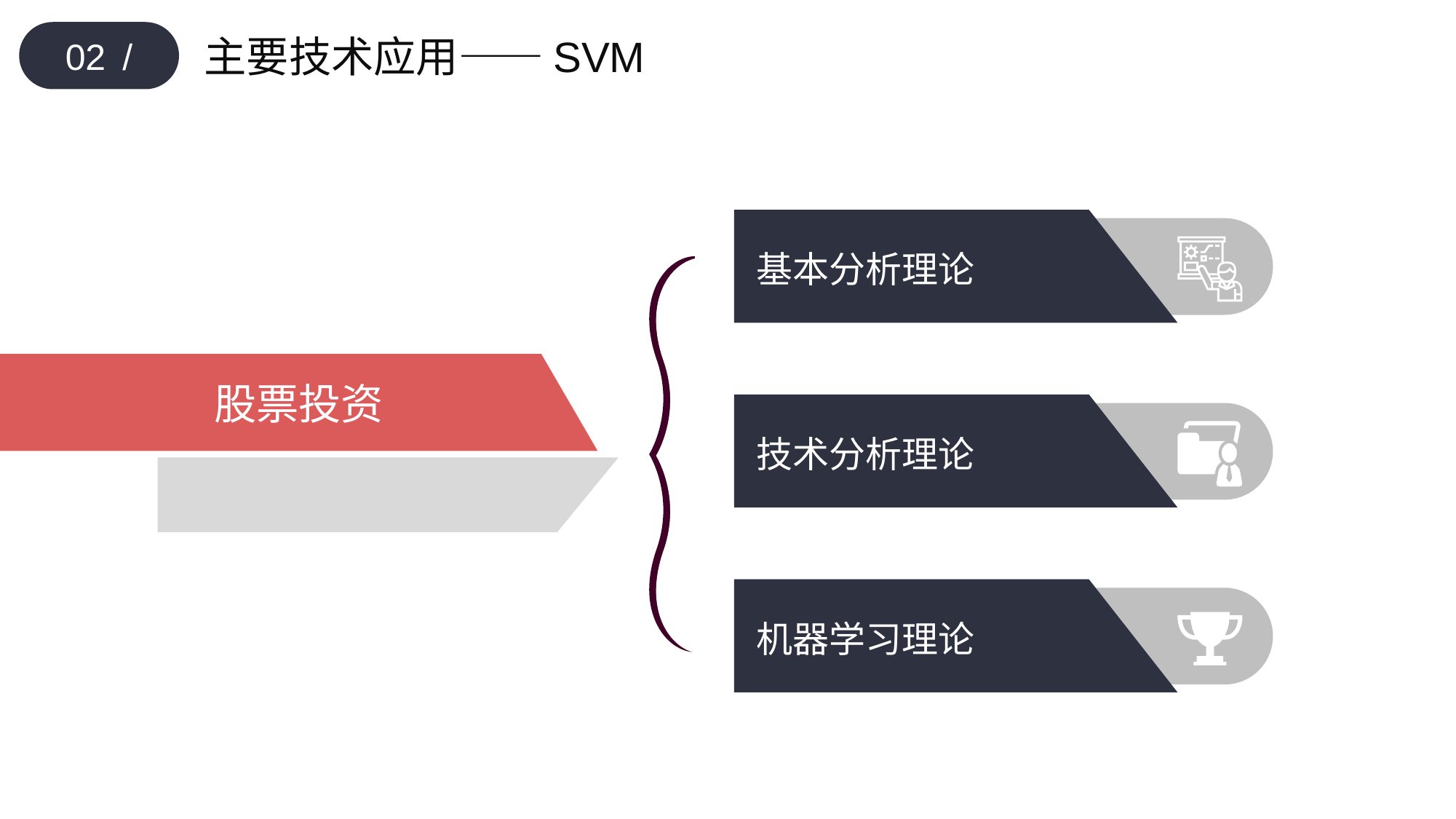

02  /
主要技术应用——SVM

基本分析理论

股票投资

技术分析理论

机器学习理论